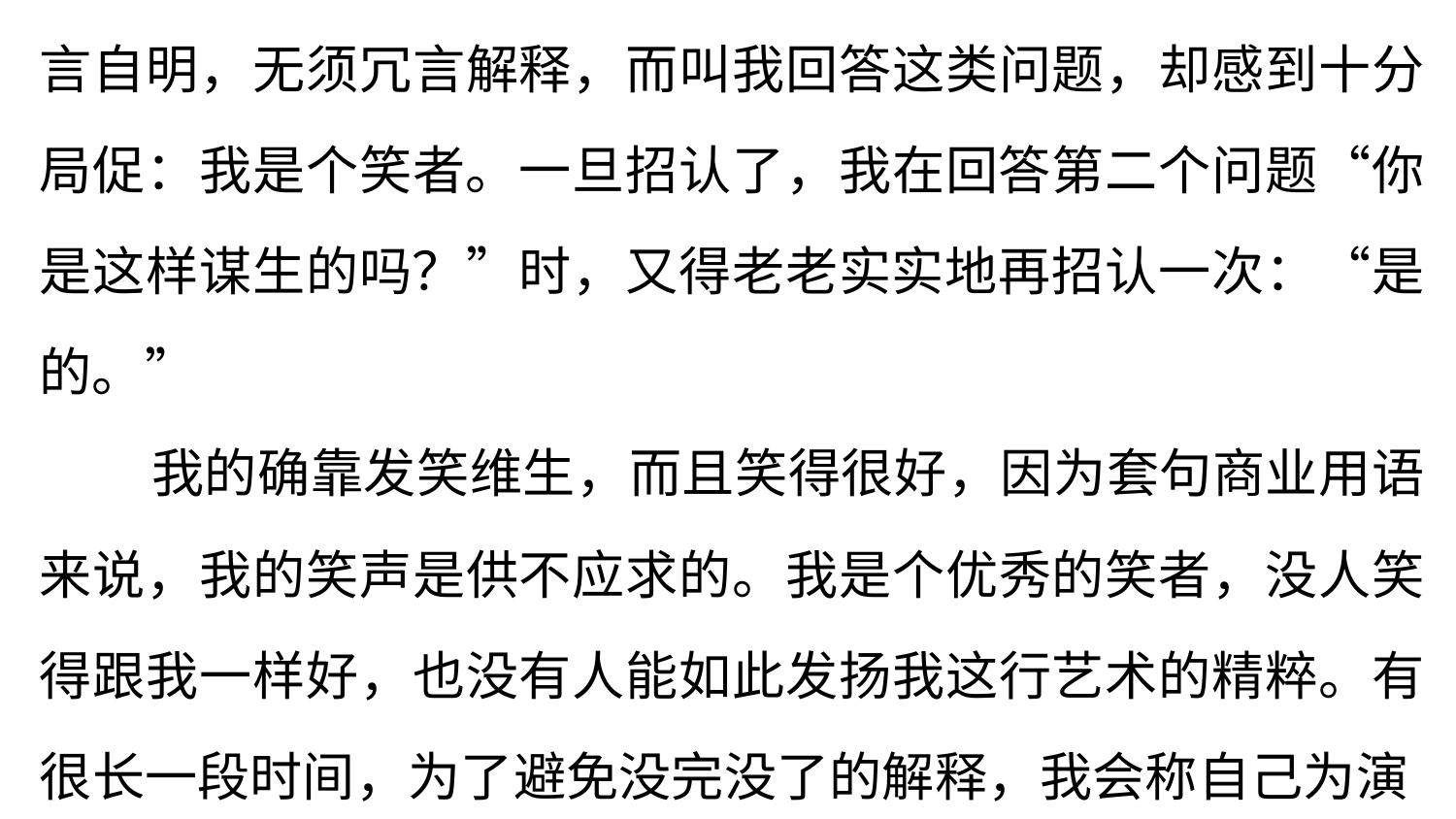

言自明，无须冗言解释，而叫我回答这类问题，却感到十分局促：我是个笑者。一旦招认了，我在回答第二个问题“你是这样谋生的吗？”时，又得老老实实地再招认一次：“是的。”
        我的确靠发笑维生，而且笑得很好，因为套句商业用语来说，我的笑声是供不应求的。我是个优秀的笑者，没人笑得跟我一样好，也没有人能如此发扬我这行艺术的精粹。有很长一段时间，为了避免没完没了的解释，我会称自己为演